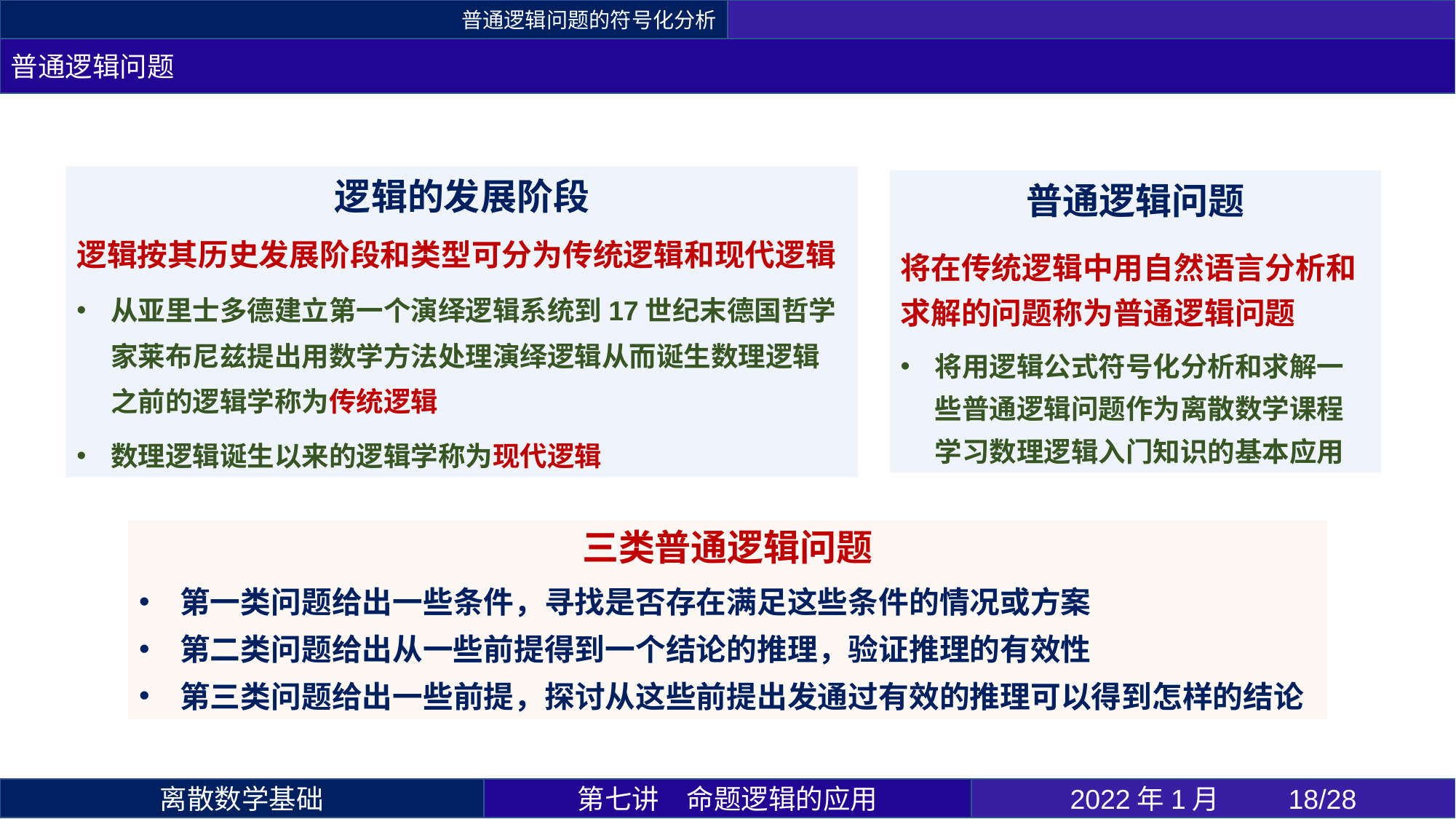

普通逻辑问题的符号化分析
普通逻辑问题
逻辑的发展阶段
逻辑按其历史发展阶段和类型可分为传统逻辑和现代逻辑
从亚里士多德建立第一个演绎逻辑系统到17世纪末德国哲学家莱布尼兹提出用数学方法处理演绎逻辑从而诞生数理逻辑之前的逻辑学称为传统逻辑
数理逻辑诞生以来的逻辑学称为现代逻辑
普通逻辑问题
将在传统逻辑中用自然语言分析和求解的问题称为普通逻辑问题
将用逻辑公式符号化分析和求解一些普通逻辑问题作为离散数学课程学习数理逻辑入门知识的基本应用
三类普通逻辑问题
第一类问题给出一些条件，寻找是否存在满足这些条件的情况或方案
第二类问题给出从一些前提得到一个结论的推理，验证推理的有效性
第三类问题给出一些前提，探讨从这些前提出发通过有效的推理可以得到怎样的结论
第七讲	命题逻辑的应用
2022年1月 	18/28
离散数学基础